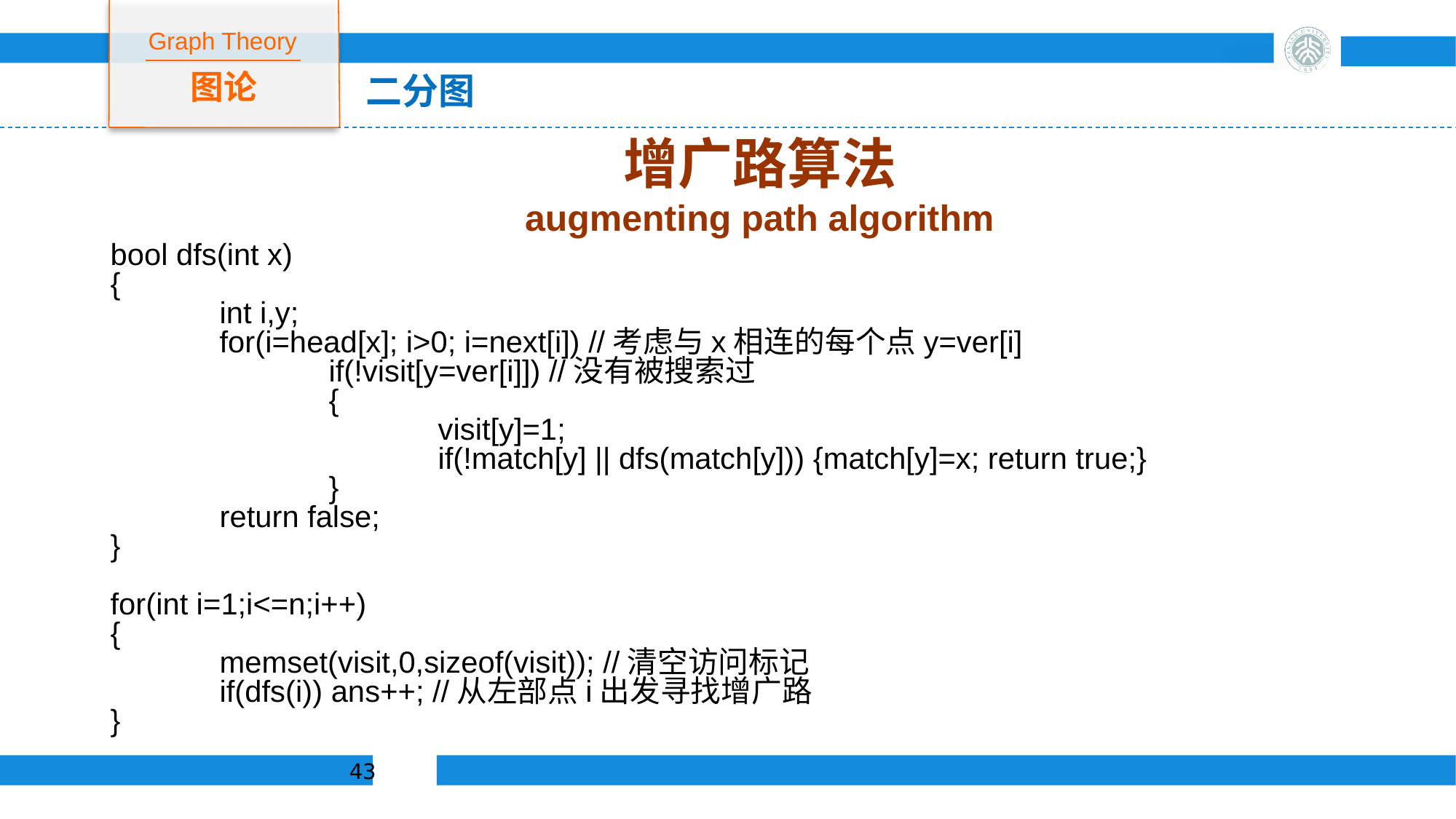

Graph Theory
图论
二分图
# 增广路算法 augmenting path algorithm
bool dfs(int x)
{
	int i,y;
	for(i=head[x]; i>0; i=next[i]) //考虑与x相连的每个点y=ver[i]
		if(!visit[y=ver[i]]) //没有被搜索过
		{
			visit[y]=1;
			if(!match[y] || dfs(match[y])) {match[y]=x; return true;}
		}
	return false;
}

for(int i=1;i<=n;i++)
{
	memset(visit,0,sizeof(visit)); //清空访问标记
	if(dfs(i)) ans++; //从左部点i出发寻找增广路
}